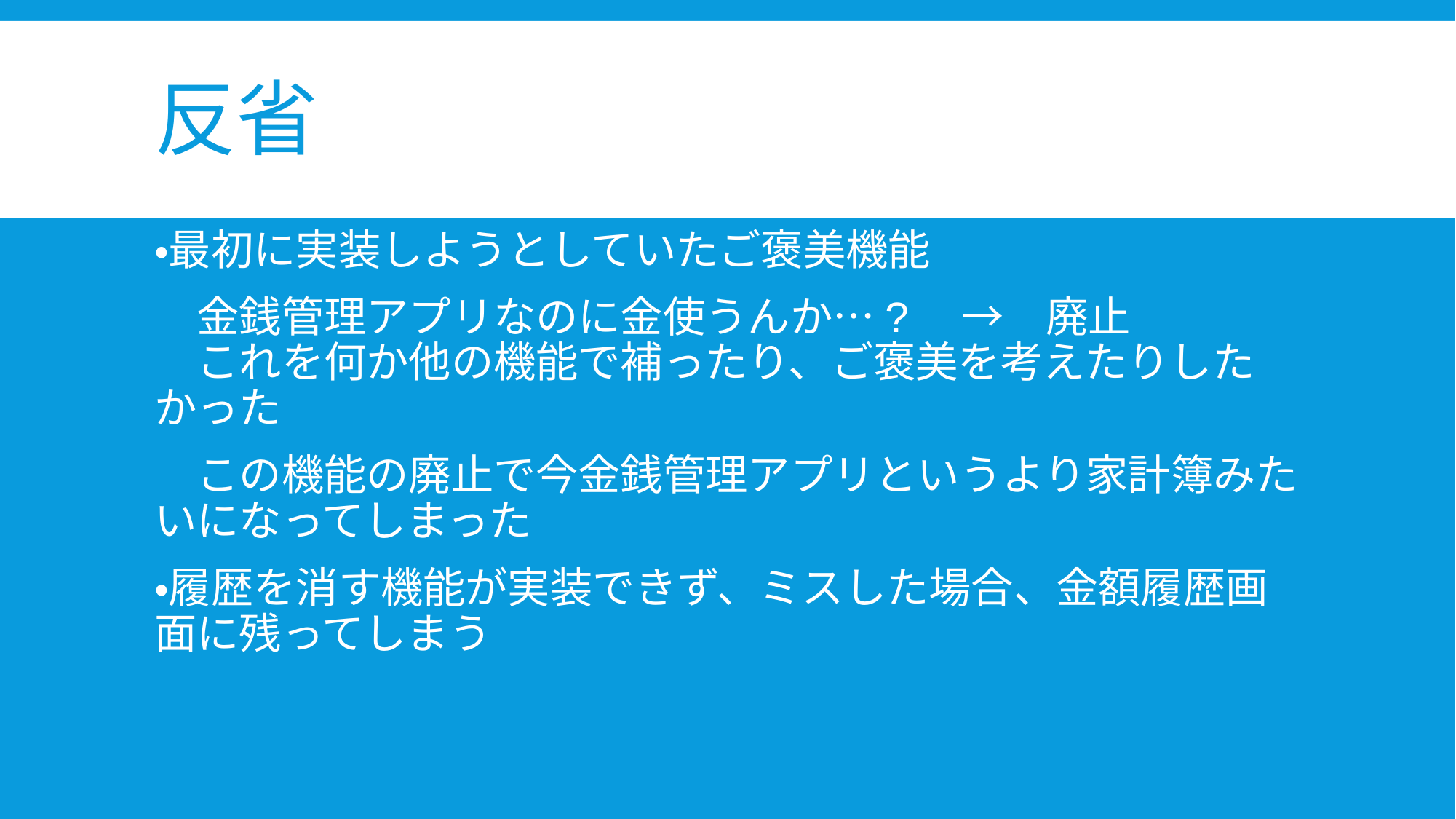

# 反省
・最初に実装しようとしていたご褒美機能
　金銭管理アプリなのに金使うんか…?　→　廃止
　これを何か他の機能で補ったり、ご褒美を考えたりしたかった
　この機能の廃止で今金銭管理アプリというより家計簿みたいになってしまった
・履歴を消す機能が実装できず、ミスした場合、金額履歴画面に残ってしまう